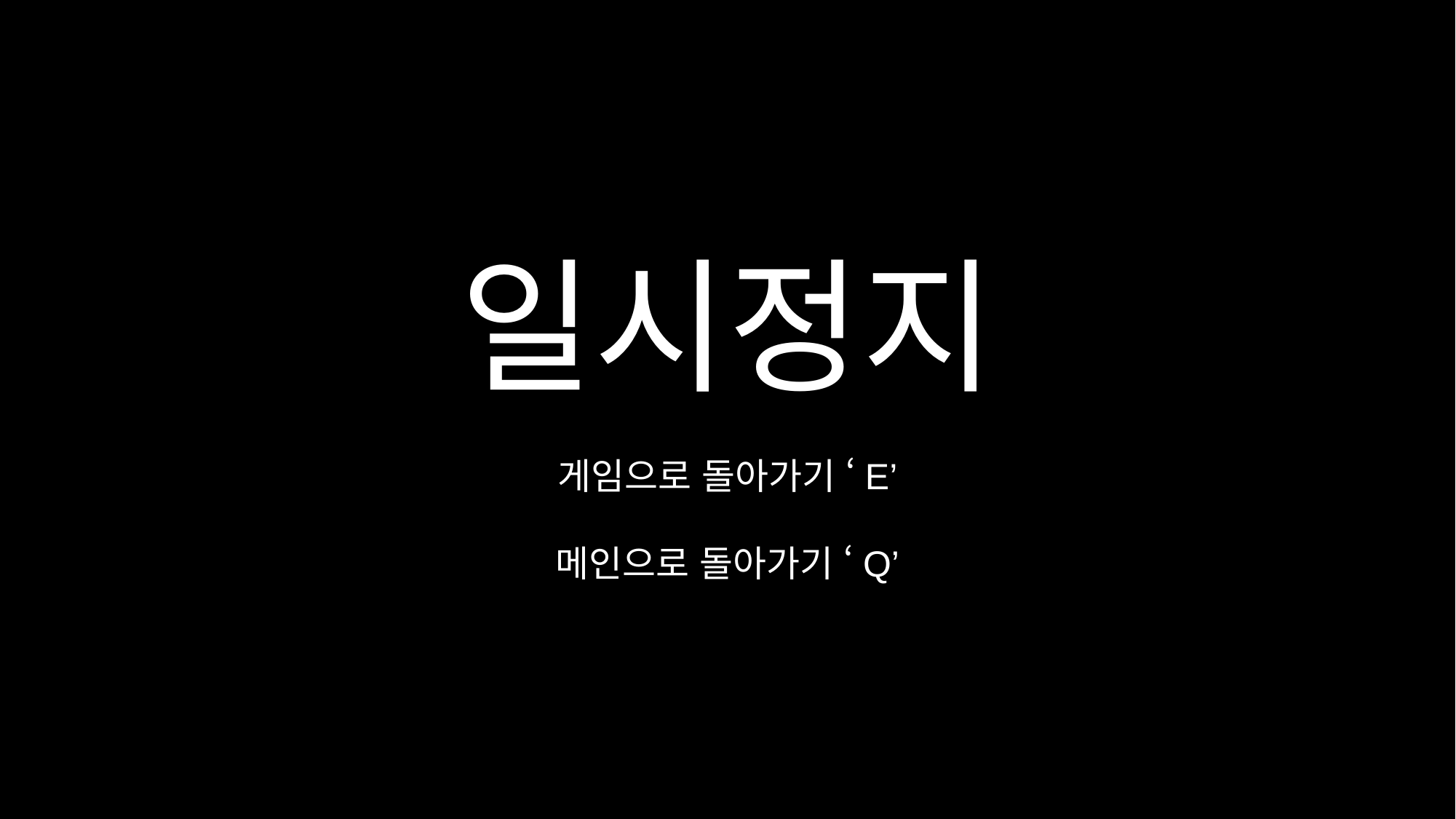

일시정지

게임으로 돌아가기 ‘E’

메인으로 돌아가기 ‘Q’